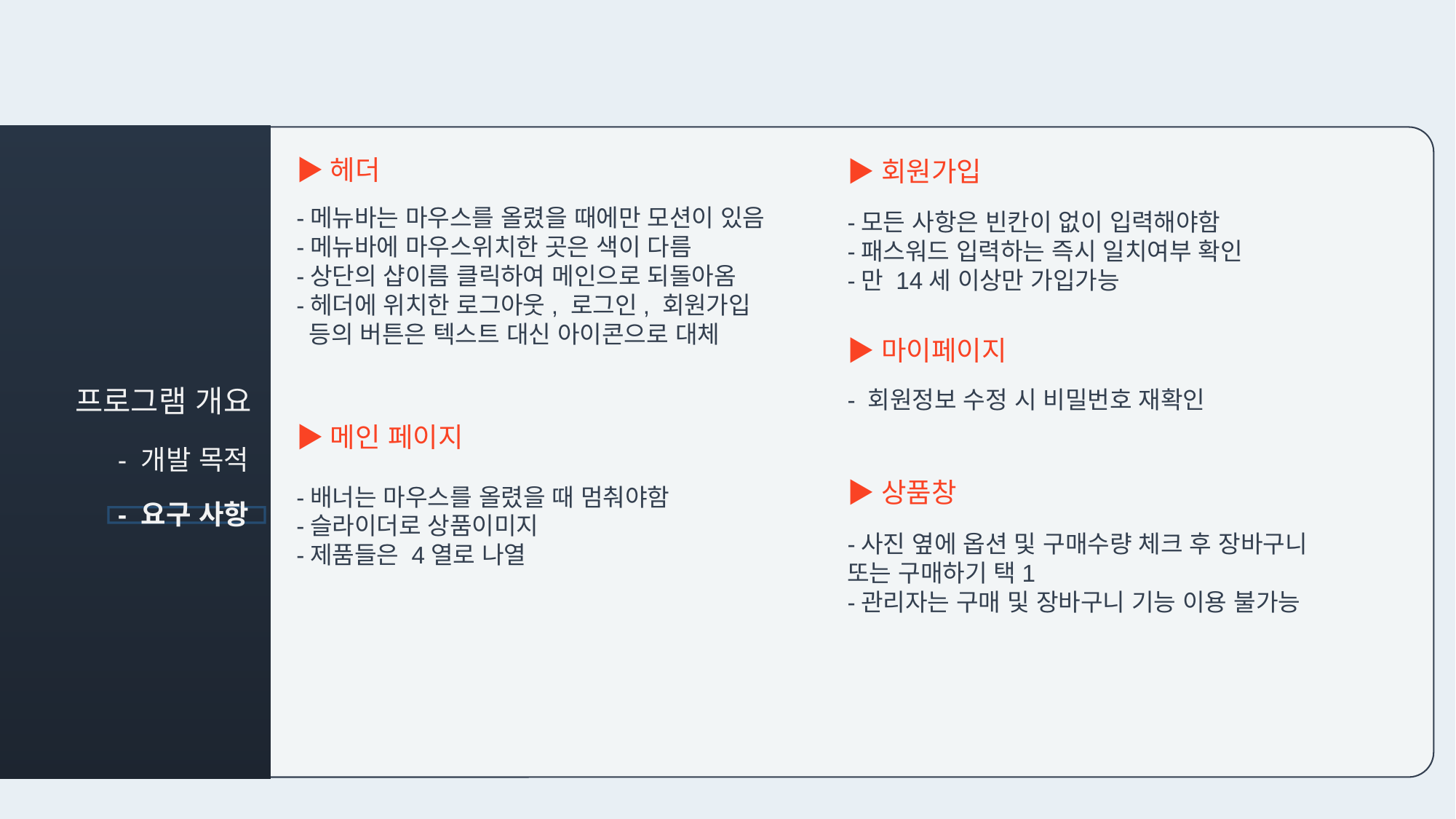

02
▶헤더
▶회원가입
-메뉴바는 마우스를 올렸을 때에만 모션이 있음
-메뉴바에 마우스위치한 곳은 색이 다름
-상단의 샵이름 클릭하여 메인으로 되돌아옴
-헤더에 위치한 로그아웃, 로그인, 회원가입
 등의 버튼은 텍스트 대신 아이콘으로 대체
-모든 사항은 빈칸이 없이 입력해야함
-패스워드 입력하는 즉시 일치여부 확인
-만 14세 이상만 가입가능

▶마이페이지
프로그램 개요
- 회원정보 수정 시 비밀번호 재확인

▶메인 페이지
- 개발 목적
▶상품창
-배너는 마우스를 올렸을 때 멈춰야함
-슬라이더로 상품이미지
-제품들은 4열로 나열

- 요구 사항

-사진 옆에 옵션 및 구매수량 체크 후 장바구니
또는 구매하기 택1
-관리자는 구매 및 장바구니 기능 이용 불가능